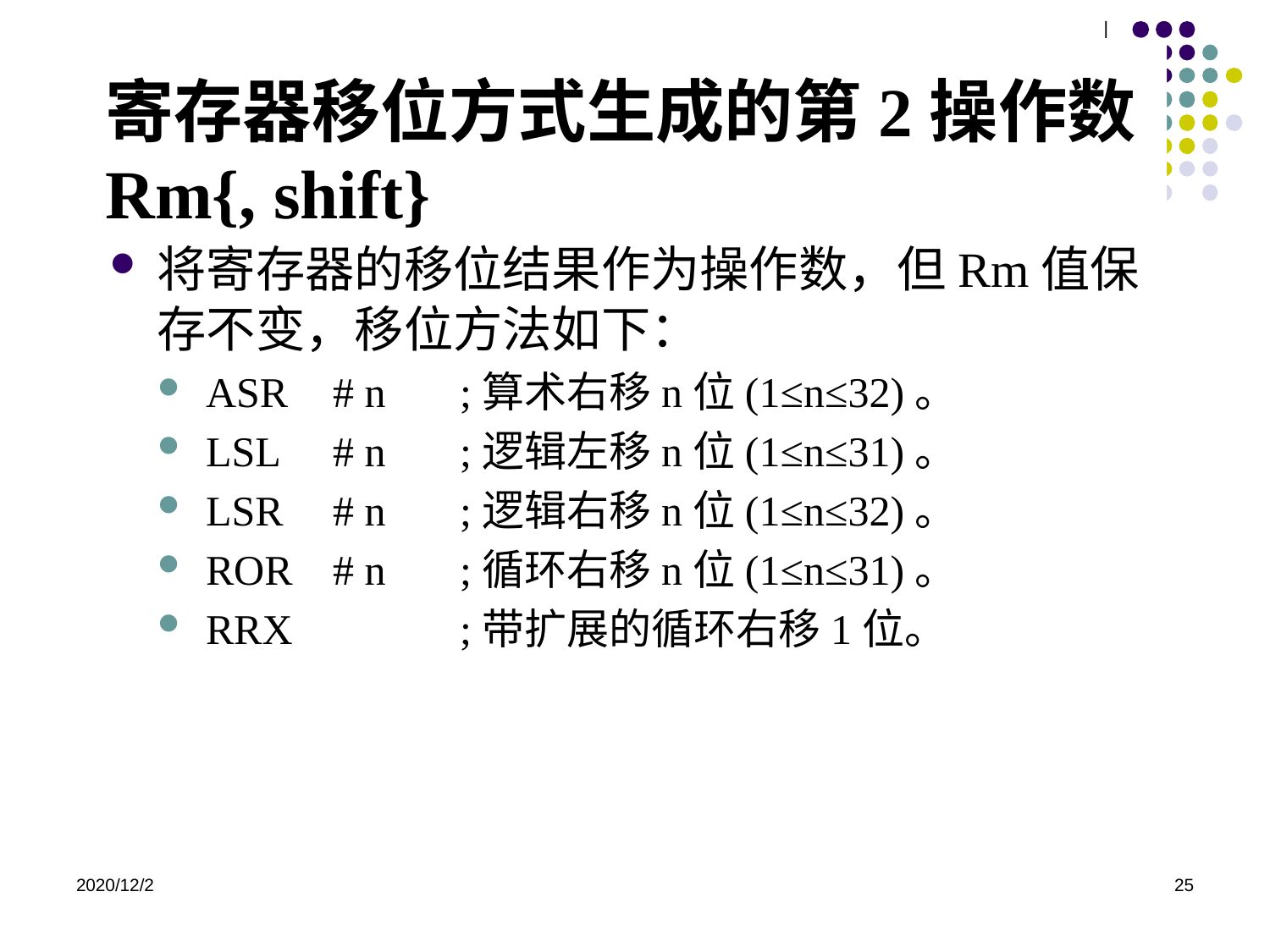

# 寄存器移位方式生成的第2操作数 Rm{, shift}
将寄存器的移位结果作为操作数，但Rm值保存不变，移位方法如下：
ASR	# n  	;算术右移n位(1≤n≤32)。
LSL	# n  	;逻辑左移n位(1≤n≤31)。
LSR	# n  	;逻辑右移n位(1≤n≤32)。
ROR	# n  	;循环右移n位(1≤n≤31)。
RRX		;带扩展的循环右移1位。
2020/12/2
25